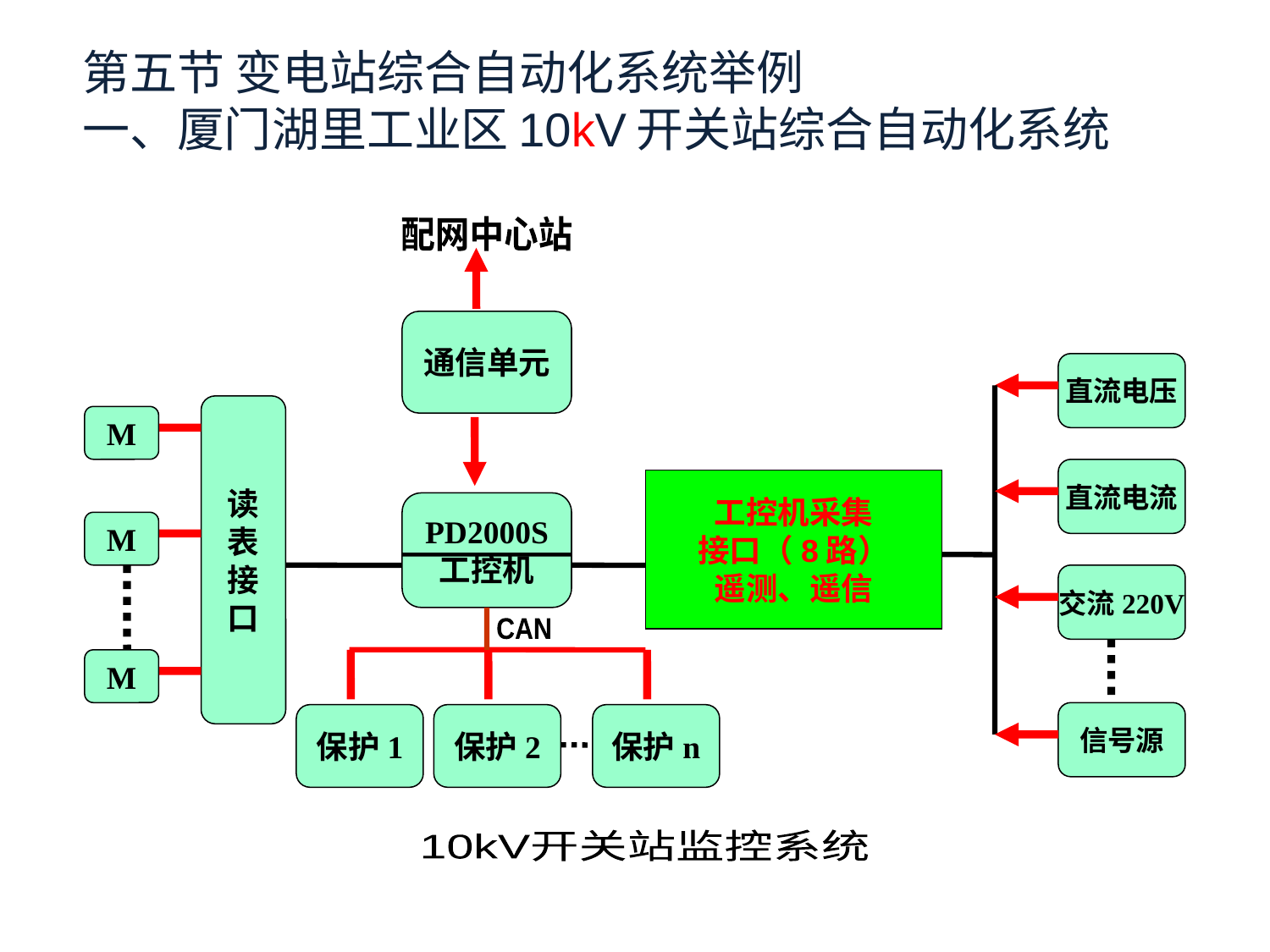

# 第五节 变电站综合自动化系统举例 一、厦门湖里工业区10kV开关站综合自动化系统
配网中心站

通信单元

PD2000S
工控机

保护1
保护2
保护n

直流电压

读
表
接
口
M

直流电流

工控机采集
接口（8路）
遥测、遥信
M

交流220V

M

信号源

CAN
10kV开关站监控系统